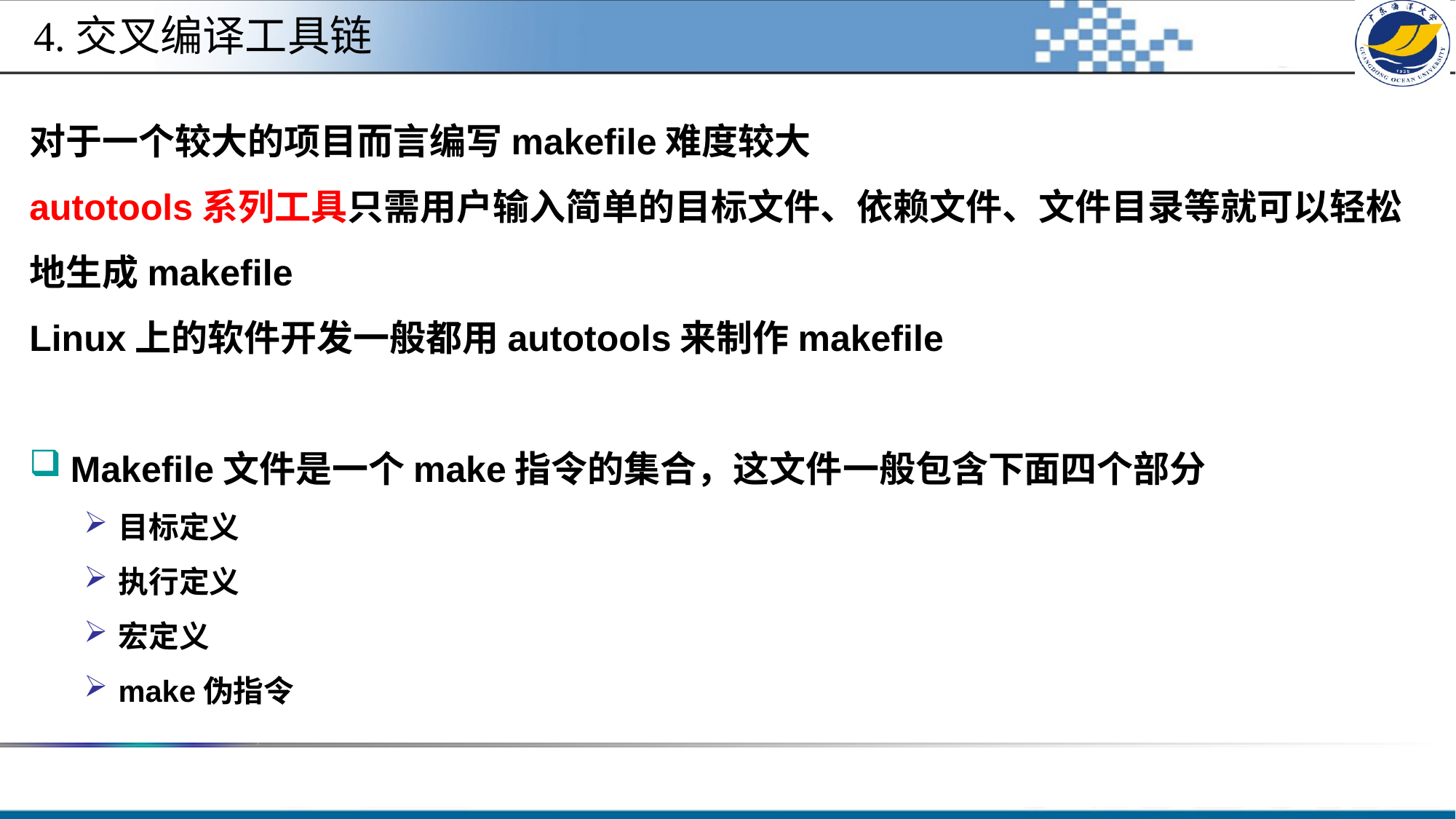

#
4.交叉编译工具链

对于一个较大的项目而言编写makefile难度较大
autotools系列工具只需用户输入简单的目标文件、依赖文件、文件目录等就可以轻松地生成makefile
Linux上的软件开发一般都用autotools来制作makefile

Makefile文件是一个make指令的集合，这文件一般包含下面四个部分
目标定义
执行定义
宏定义
make伪指令